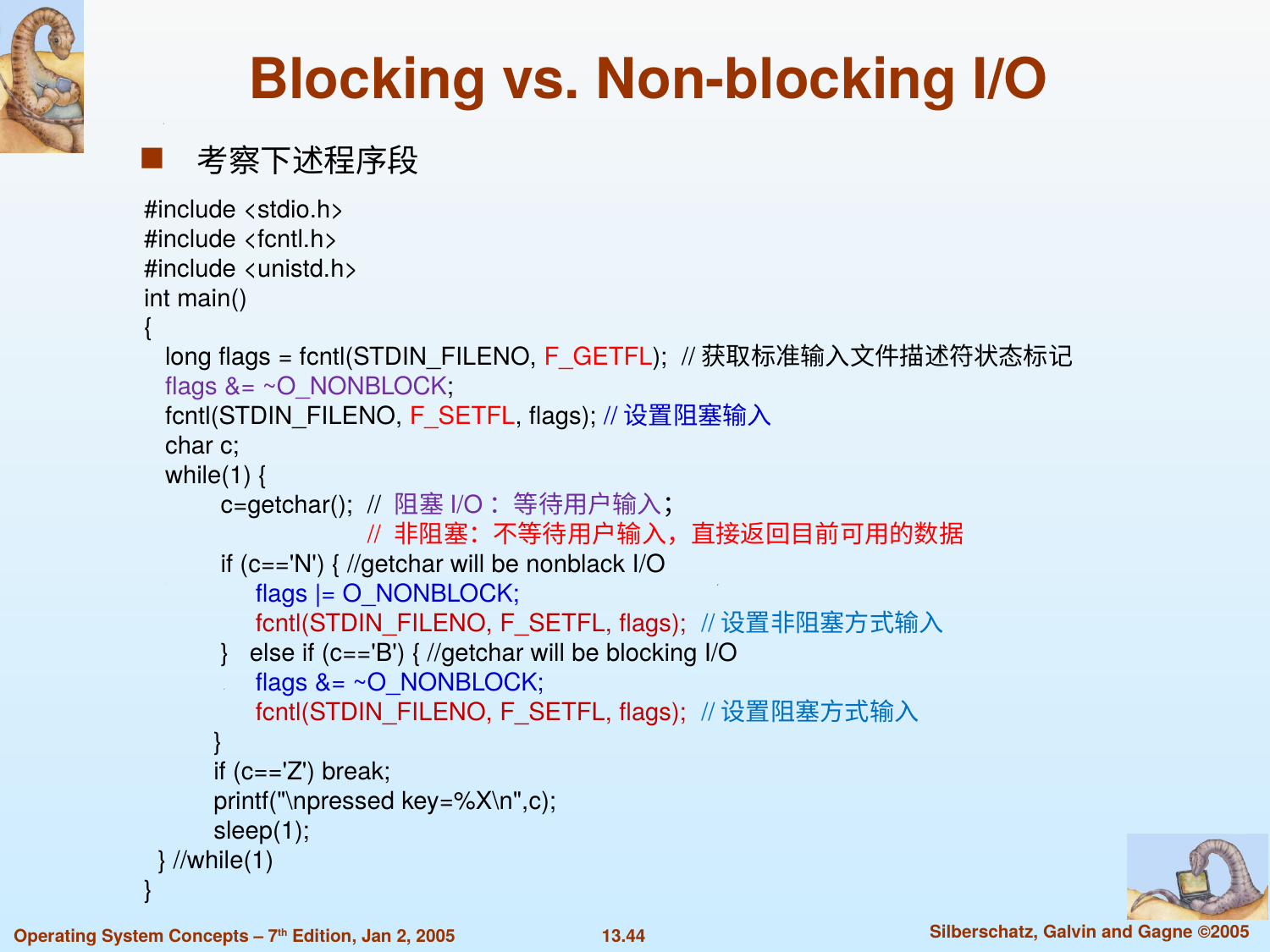

Blocking vs. Non-blocking I/O
考察下述程序段
#include <stdio.h>
#include <fcntl.h>
#include <unistd.h>
int main()
{
   long flags = fcntl(STDIN_FILENO, F_GETFL);  //获取标准输入文件描述符状态标记
   flags &= ~O_NONBLOCK;
   fcntl(STDIN_FILENO, F_SETFL, flags); //设置阻塞输入
   char c;
   while(1) {
   c=getchar();  // 阻塞I/O：等待用户输入；
                        // 非阻塞：不等待用户输入，直接返回目前可用的数据
   if (c=='N') { //getchar will be nonblack I/O
        flags |= O_NONBLOCK;
        fcntl(STDIN_FILENO, F_SETFL, flags);  //设置非阻塞方式输入
   }   else if (c=='B') { //getchar will be blocking I/O
        flags &= ~O_NONBLOCK;
        fcntl(STDIN_FILENO, F_SETFL, flags);  //设置阻塞方式输入
  }
  if (c=='Z') break;
  printf("\npressed key=%X\n",c);
  sleep(1);
  } //while(1)
}